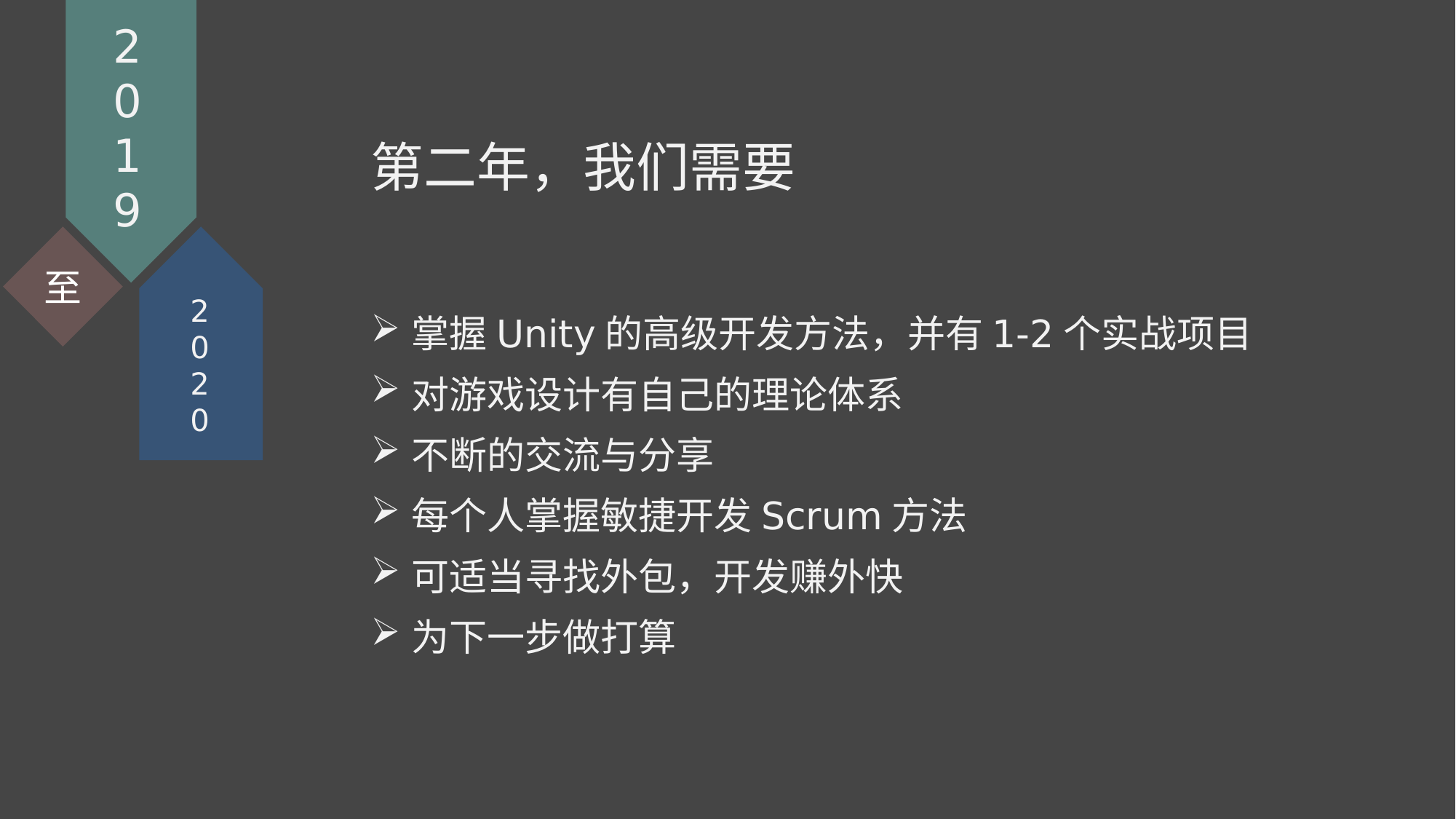

2019

第二年，我们需要
至

2020
掌握Unity的高级开发方法，并有1-2个实战项目
对游戏设计有自己的理论体系
不断的交流与分享
每个人掌握敏捷开发Scrum方法
可适当寻找外包，开发赚外快
为下一步做打算